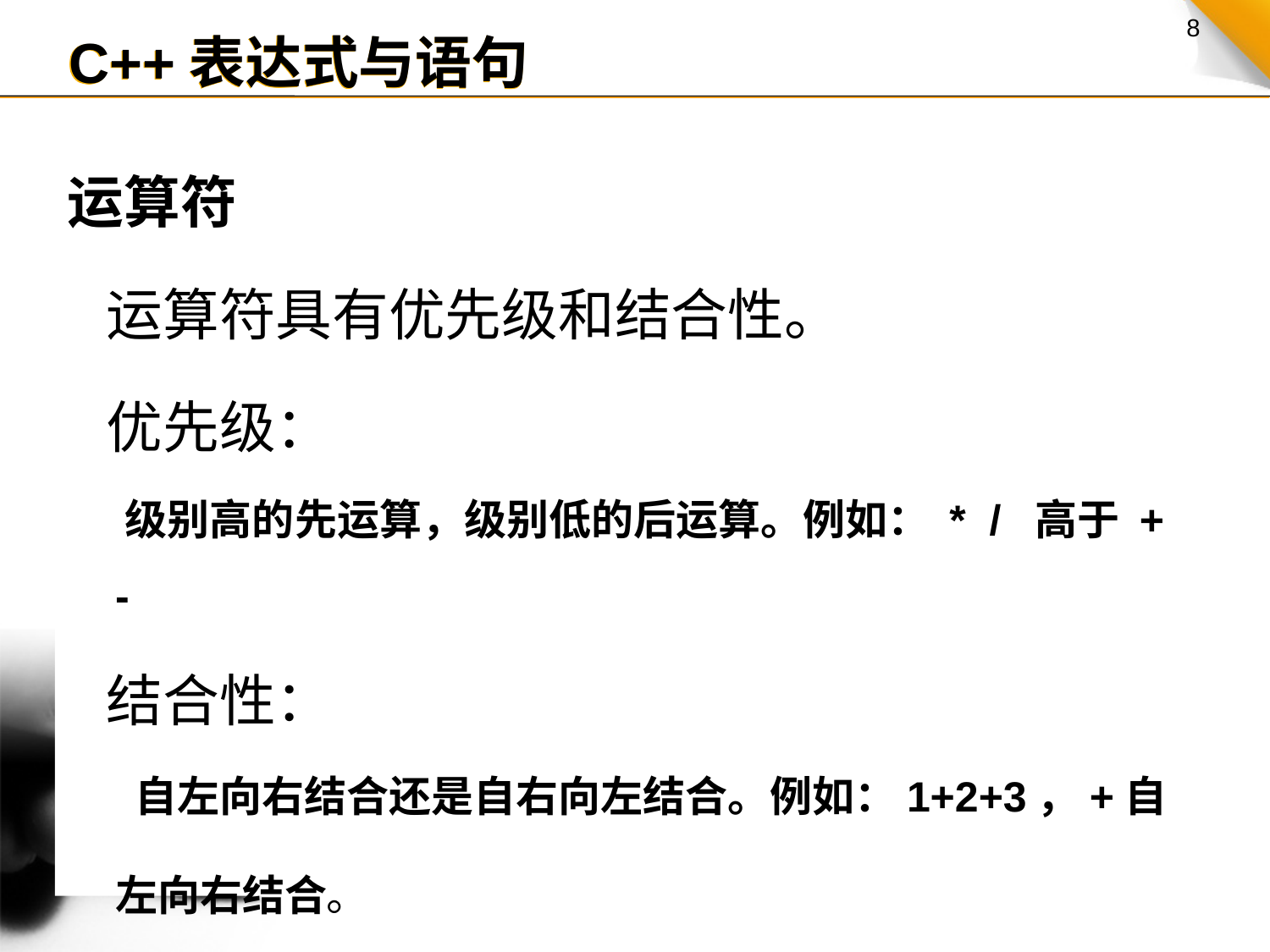

C++表达式与语句
运算符
  运算符具有优先级和结合性。
  优先级：
     级别高的先运算，级别低的后运算。例如： *  /  高于 +  -
  结合性：
      自左向右结合还是自右向左结合。例如：1+2+3，+自左向右结合。